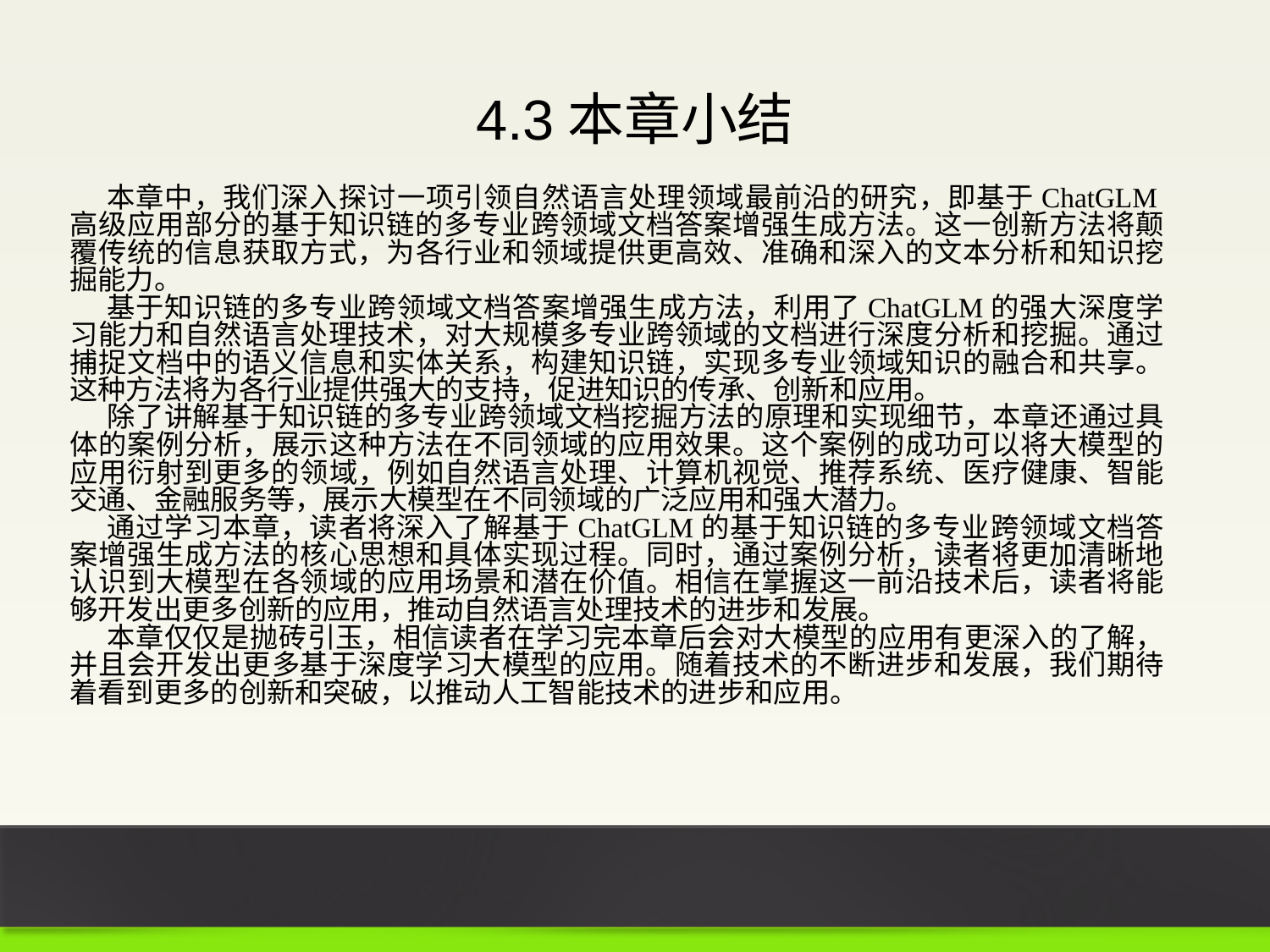

4.3本章小结
本章中，我们深入探讨一项引领自然语言处理领域最前沿的研究，即基于ChatGLM高级应用部分的基于知识链的多专业跨领域文档答案增强生成方法。这一创新方法将颠覆传统的信息获取方式，为各行业和领域提供更高效、准确和深入的文本分析和知识挖掘能力。
基于知识链的多专业跨领域文档答案增强生成方法，利用了ChatGLM的强大深度学习能力和自然语言处理技术，对大规模多专业跨领域的文档进行深度分析和挖掘。通过捕捉文档中的语义信息和实体关系，构建知识链，实现多专业领域知识的融合和共享。这种方法将为各行业提供强大的支持，促进知识的传承、创新和应用。
除了讲解基于知识链的多专业跨领域文档挖掘方法的原理和实现细节，本章还通过具体的案例分析，展示这种方法在不同领域的应用效果。这个案例的成功可以将大模型的应用衍射到更多的领域，例如自然语言处理、计算机视觉、推荐系统、医疗健康、智能交通、金融服务等，展示大模型在不同领域的广泛应用和强大潜力。
通过学习本章，读者将深入了解基于ChatGLM的基于知识链的多专业跨领域文档答案增强生成方法的核心思想和具体实现过程。同时，通过案例分析，读者将更加清晰地认识到大模型在各领域的应用场景和潜在价值。相信在掌握这一前沿技术后，读者将能够开发出更多创新的应用，推动自然语言处理技术的进步和发展。
本章仅仅是抛砖引玉，相信读者在学习完本章后会对大模型的应用有更深入的了解，并且会开发出更多基于深度学习大模型的应用。随着技术的不断进步和发展，我们期待着看到更多的创新和突破，以推动人工智能技术的进步和应用。